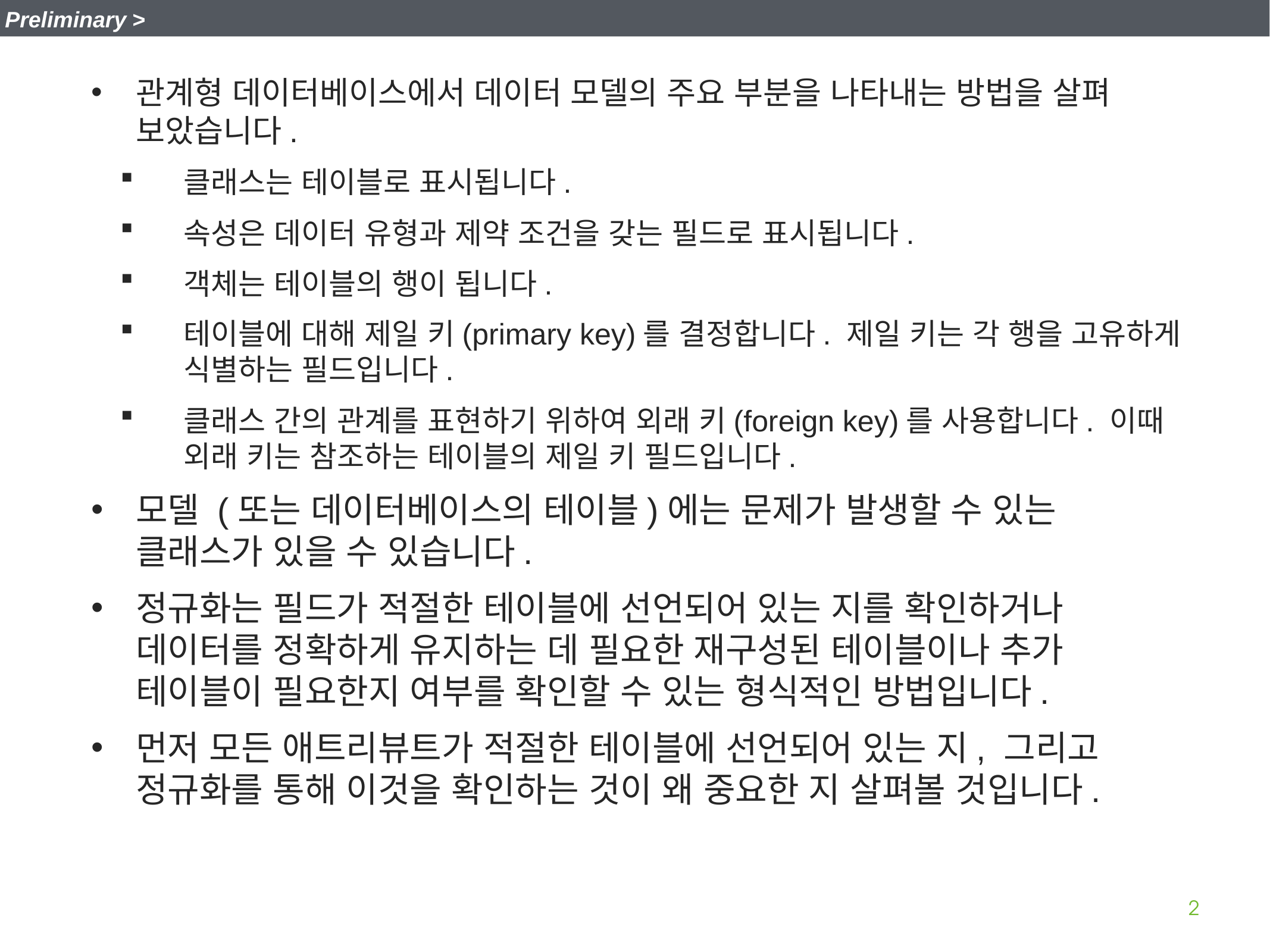

Preliminary >
관계형 데이터베이스에서 데이터 모델의 주요 부분을 나타내는 방법을 살펴 보았습니다.
클래스는 테이블로 표시됩니다.
속성은 데이터 유형과 제약 조건을 갖는 필드로 표시됩니다.
객체는 테이블의 행이 됩니다.
테이블에 대해 제일 키(primary key)를 결정합니다. 제일 키는 각 행을 고유하게 식별하는 필드입니다.
클래스 간의 관계를 표현하기 위하여 외래 키(foreign key)를 사용합니다. 이때 외래 키는 참조하는 테이블의 제일 키 필드입니다.
모델 (또는 데이터베이스의 테이블)에는 문제가 발생할 수 있는 클래스가 있을 수 있습니다.
정규화는 필드가 적절한 테이블에 선언되어 있는 지를 확인하거나 데이터를 정확하게 유지하는 데 필요한 재구성된 테이블이나 추가 테이블이 필요한지 여부를 확인할 수 있는 형식적인 방법입니다.
먼저 모든 애트리뷰트가 적절한 테이블에 선언되어 있는 지, 그리고 정규화를 통해 이것을 확인하는 것이 왜 중요한 지 살펴볼 것입니다.
2